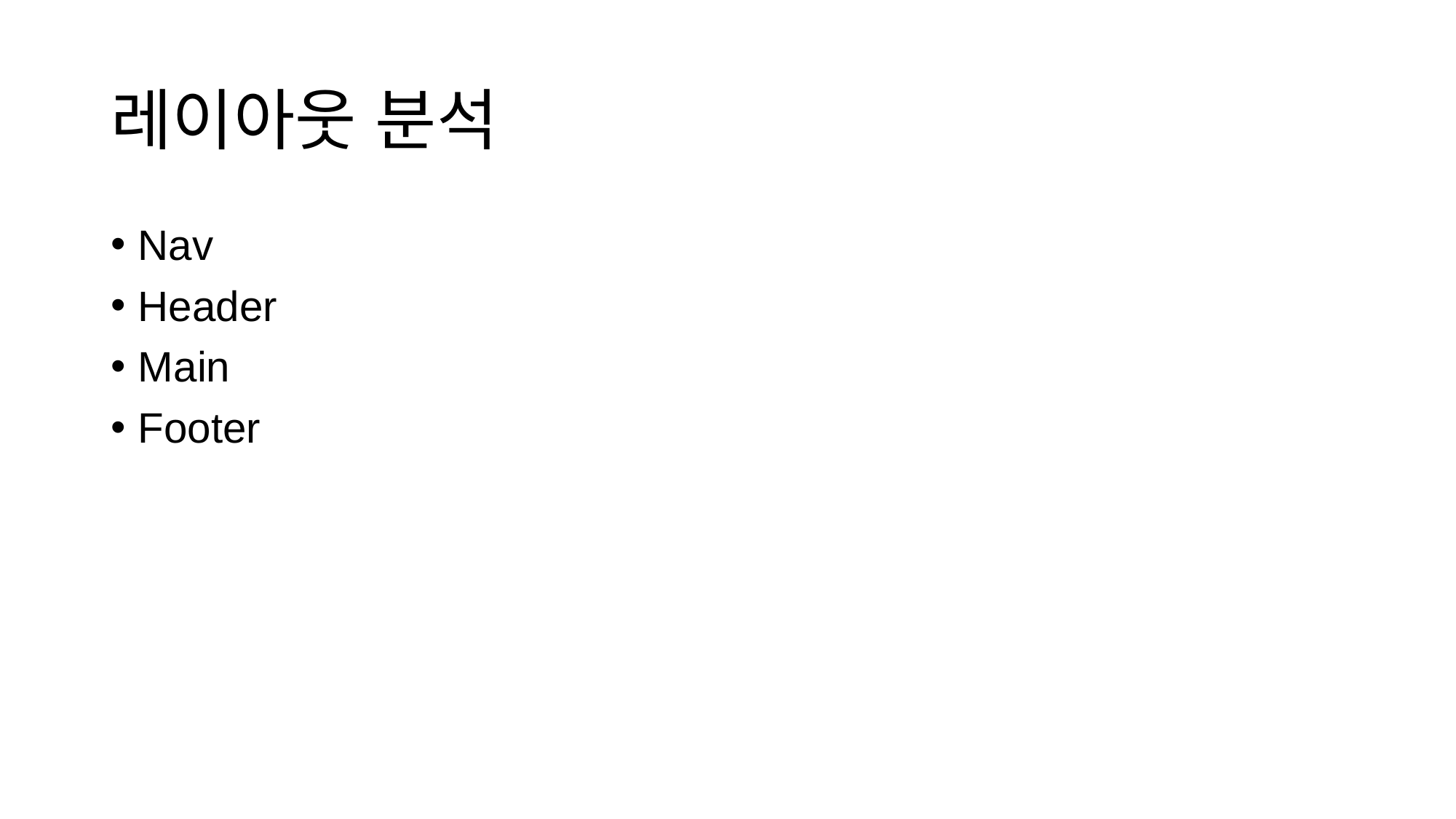

# 레이아웃 분석
Nav
Header
Main
Footer